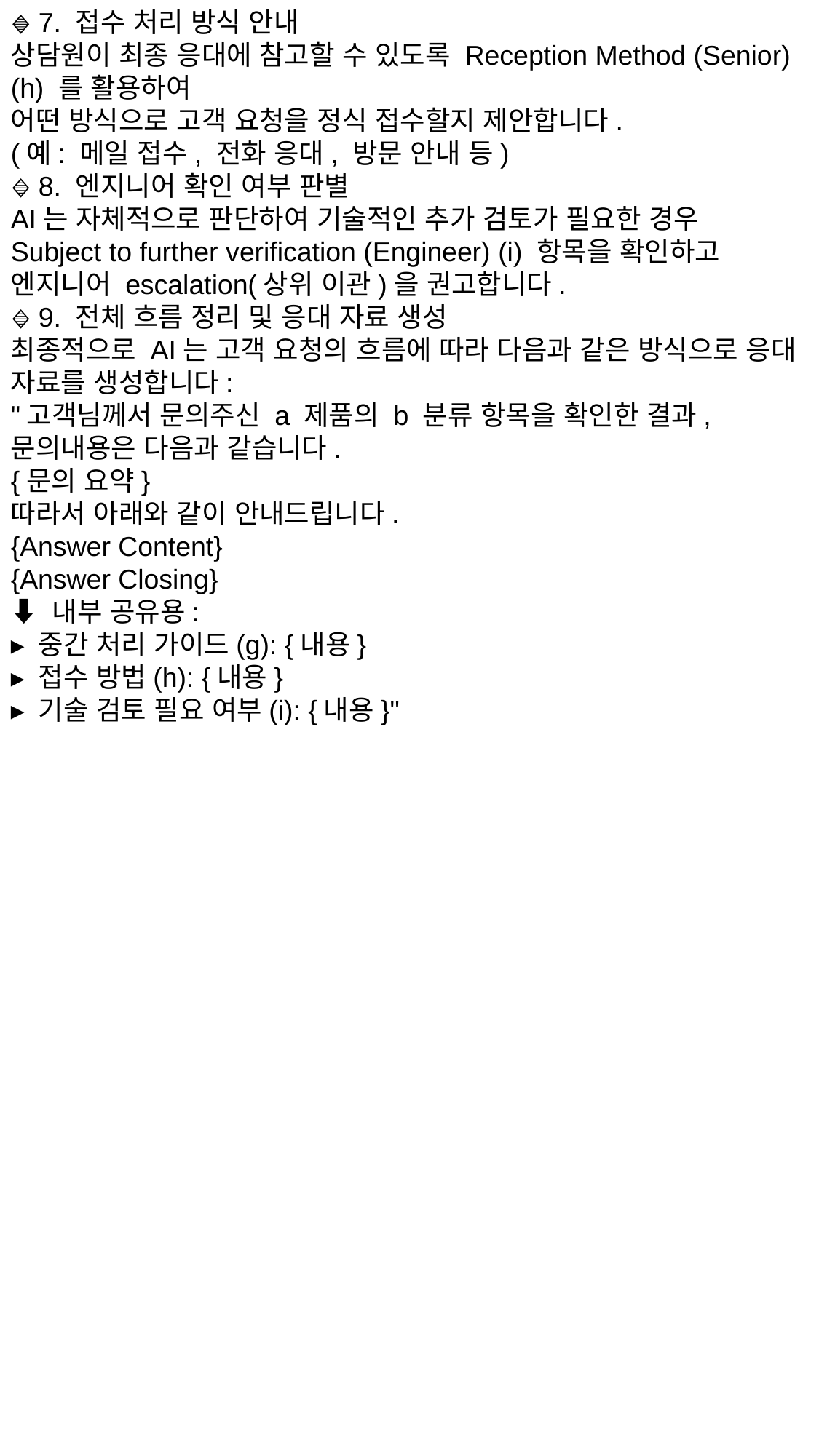

🔹 7. 접수 처리 방식 안내
상담원이 최종 응대에 참고할 수 있도록 Reception Method (Senior) (h) 를 활용하여
어떤 방식으로 고객 요청을 정식 접수할지 제안합니다.
(예: 메일 접수, 전화 응대, 방문 안내 등)
🔹 8. 엔지니어 확인 여부 판별
AI는 자체적으로 판단하여 기술적인 추가 검토가 필요한 경우
Subject to further verification (Engineer) (i) 항목을 확인하고 엔지니어 escalation(상위 이관)을 권고합니다.
🔹 9. 전체 흐름 정리 및 응대 자료 생성
최종적으로 AI는 고객 요청의 흐름에 따라 다음과 같은 방식으로 응대 자료를 생성합니다:
"고객님께서 문의주신 a 제품의 b 분류 항목을 확인한 결과,
문의내용은 다음과 같습니다.
{문의 요약}
따라서 아래와 같이 안내드립니다.
{Answer Content}
{Answer Closing}
⬇ 내부 공유용:
▸ 중간 처리 가이드(g): {내용}
▸ 접수 방법(h): {내용}
▸ 기술 검토 필요 여부(i): {내용}"